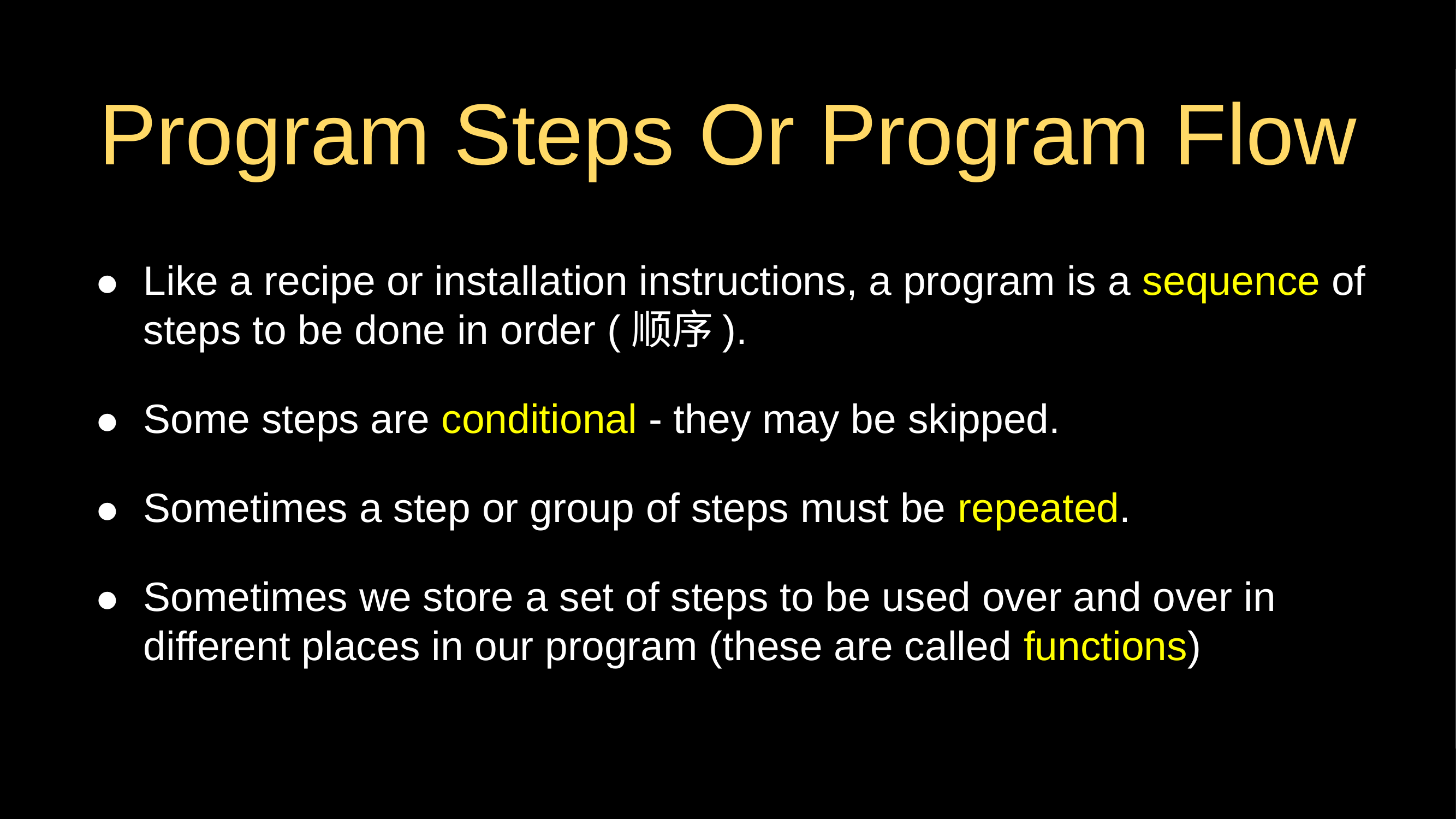

# Program Steps Or Program Flow
Like a recipe or installation instructions, a program is a sequence of steps to be done in order (顺序).
Some steps are conditional - they may be skipped.
Sometimes a step or group of steps must be repeated.
Sometimes we store a set of steps to be used over and over in different places in our program (these are called functions)